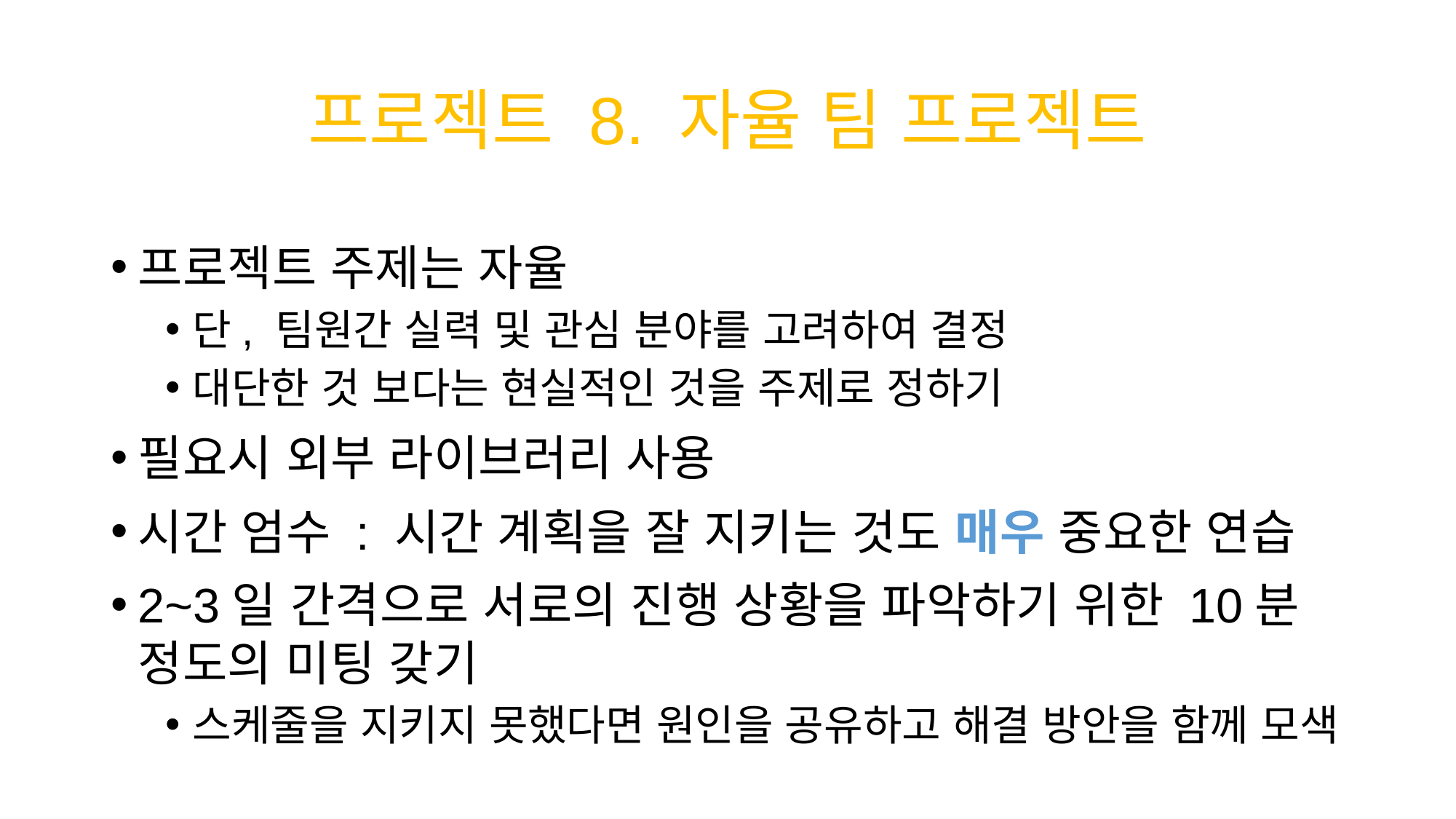

# 프로젝트 8. 자율 팀 프로젝트
프로젝트 주제는 자율
단, 팀원간 실력 및 관심 분야를 고려하여 결정
대단한 것 보다는 현실적인 것을 주제로 정하기
필요시 외부 라이브러리 사용
시간 엄수 : 시간 계획을 잘 지키는 것도 매우 중요한 연습
2~3일 간격으로 서로의 진행 상황을 파악하기 위한 10분 정도의 미팅 갖기
스케줄을 지키지 못했다면 원인을 공유하고 해결 방안을 함께 모색